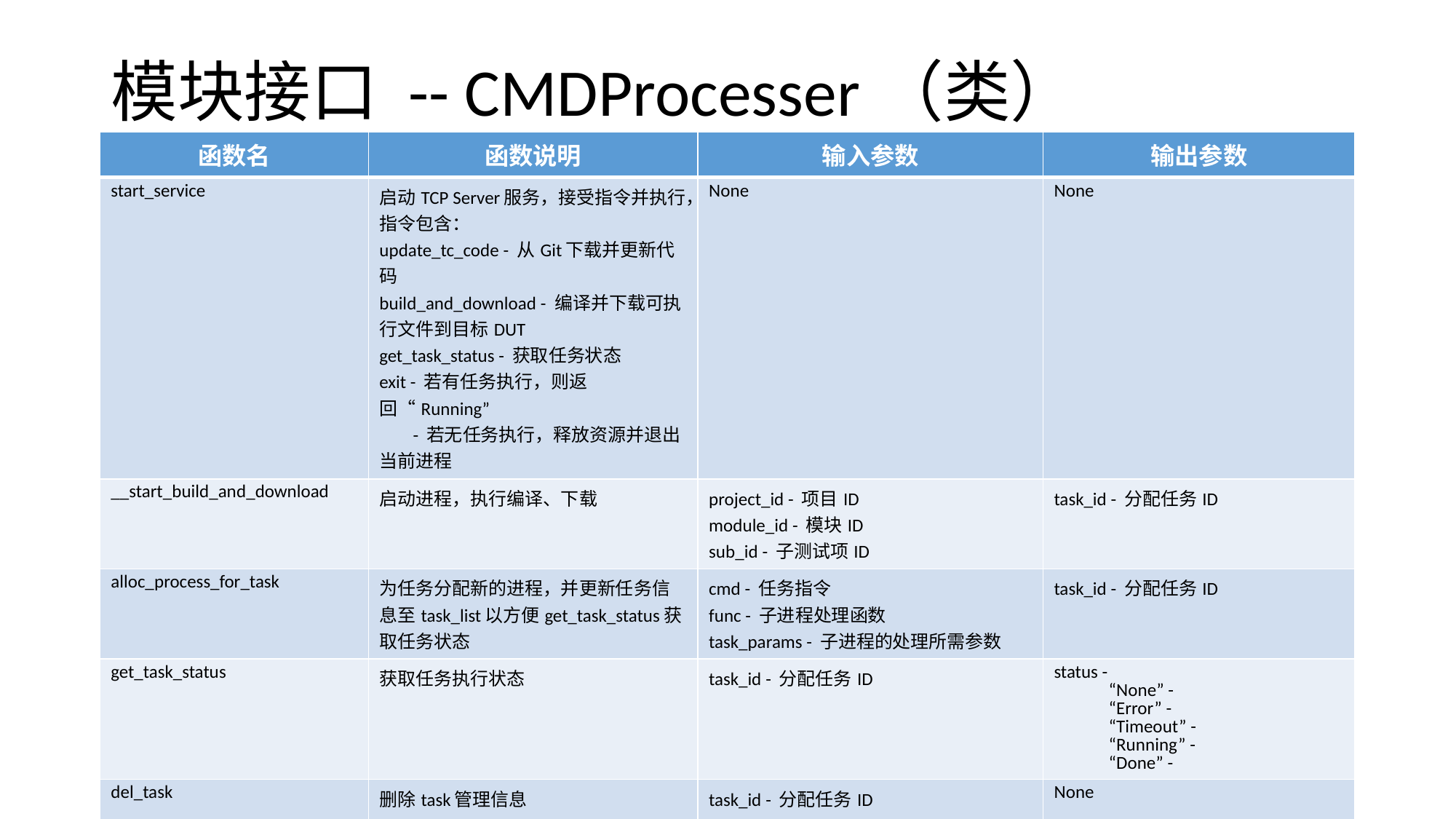

# 模块接口 -- CMDProcesser（类）
| 函数名 | 函数说明 | 输入参数 | 输出参数 |
| --- | --- | --- | --- |
| start\_service | 启动TCP Server服务，接受指令并执行，指令包含： update\_tc\_code - 从Git下载并更新代码 build\_and\_download - 编译并下载可执行文件到目标DUT get\_task\_status - 获取任务状态 exit - 若有任务执行，则返回“Running” - 若无任务执行，释放资源并退出当前进程 | None | None |
| \_\_start\_build\_and\_download | 启动进程，执行编译、下载 | project\_id - 项目ID module\_id - 模块ID sub\_id - 子测试项ID | task\_id - 分配任务ID |
| alloc\_process\_for\_task | 为任务分配新的进程，并更新任务信息至task\_list以方便get\_task\_status获取任务状态 | cmd - 任务指令 func - 子进程处理函数 task\_params - 子进程的处理所需参数 | task\_id - 分配任务ID |
| get\_task\_status | 获取任务执行状态 | task\_id - 分配任务ID | status - “None” - “Error” - “Timeout” - “Running” - “Done” - |
| del\_task | 删除task管理信息 | task\_id - 分配任务ID | None |
| request\_analysis | 解析LabWindows的请求内容 | request\_data: 请求信息字符串 | cmd - 指令 args - 参数 |